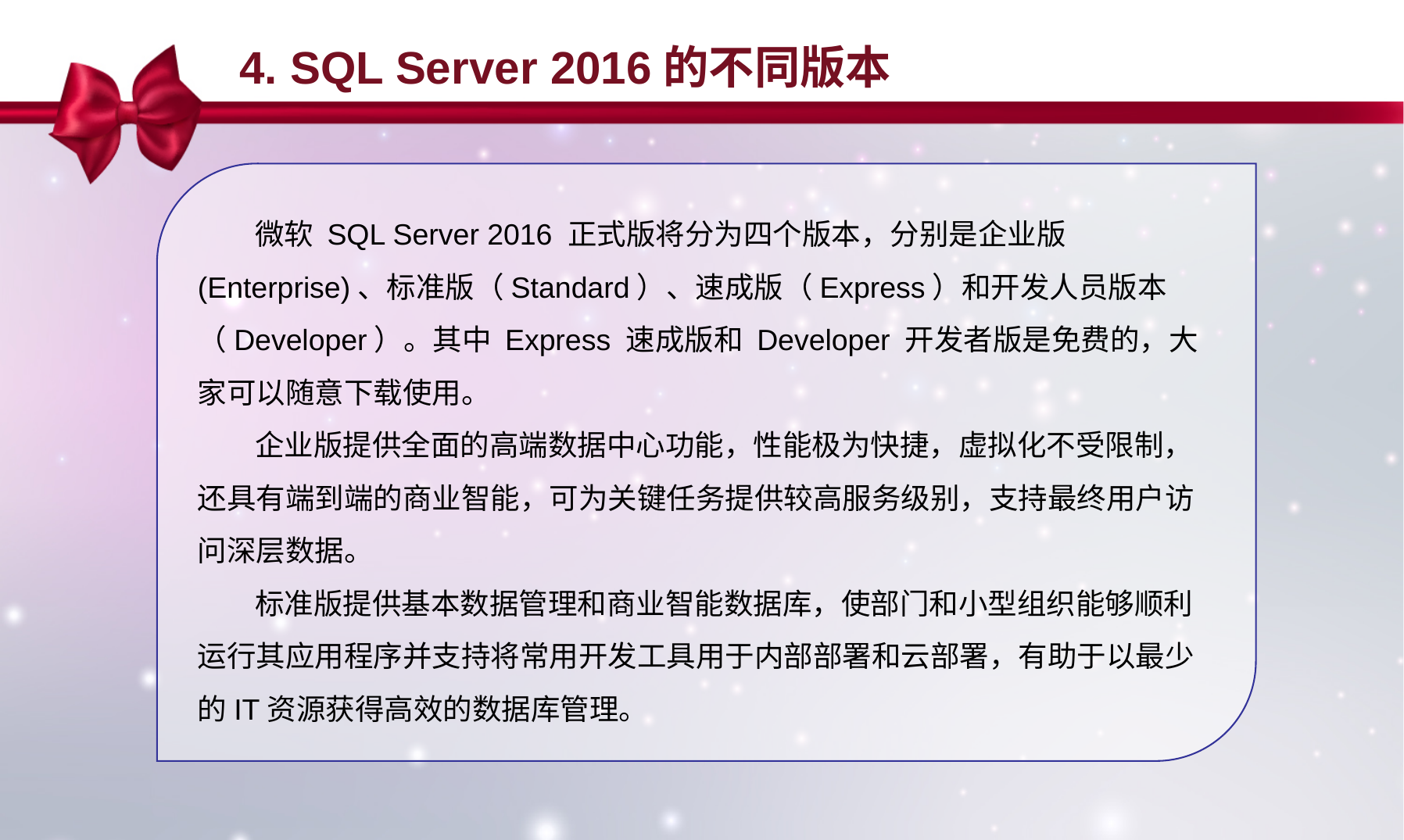

4. SQL Server 2016的不同版本
微软 SQL Server 2016 正式版将分为四个版本，分别是企业版 (Enterprise)、标准版（Standard）、速成版（Express）和开发人员版本（Developer）。其中 Express 速成版和 Developer 开发者版是免费的，大家可以随意下载使用。
企业版提供全面的高端数据中心功能，性能极为快捷，虚拟化不受限制，还具有端到端的商业智能，可为关键任务提供较高服务级别，支持最终用户访问深层数据。
标准版提供基本数据管理和商业智能数据库，使部门和小型组织能够顺利运行其应用程序并支持将常用开发工具用于内部部署和云部署，有助于以最少的IT资源获得高效的数据库管理。